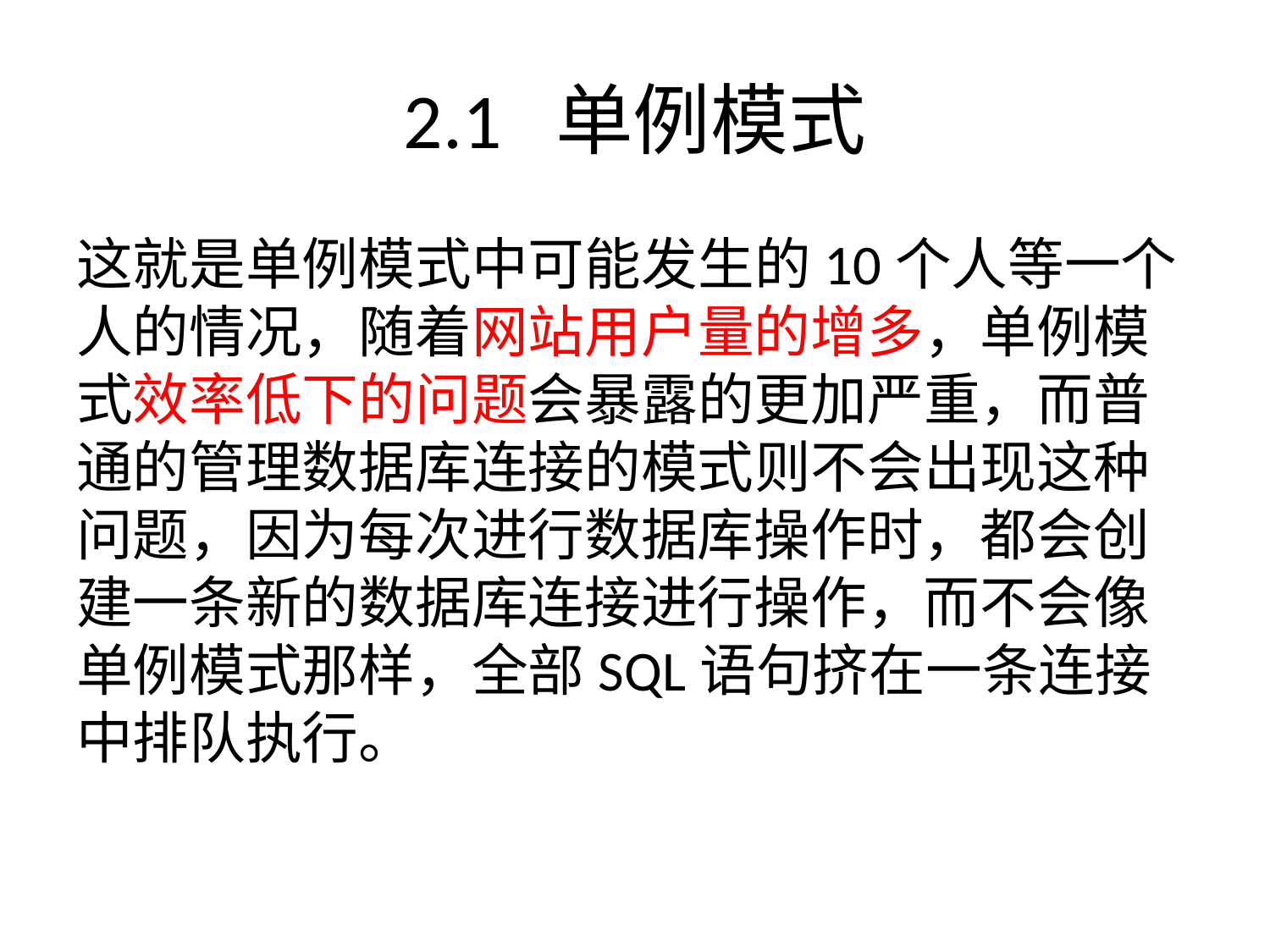

# 2.1  单例模式
这就是单例模式中可能发生的10个人等一个人的情况，随着网站用户量的增多，单例模式效率低下的问题会暴露的更加严重，而普通的管理数据库连接的模式则不会出现这种问题，因为每次进行数据库操作时，都会创建一条新的数据库连接进行操作，而不会像单例模式那样，全部SQL语句挤在一条连接中排队执行。